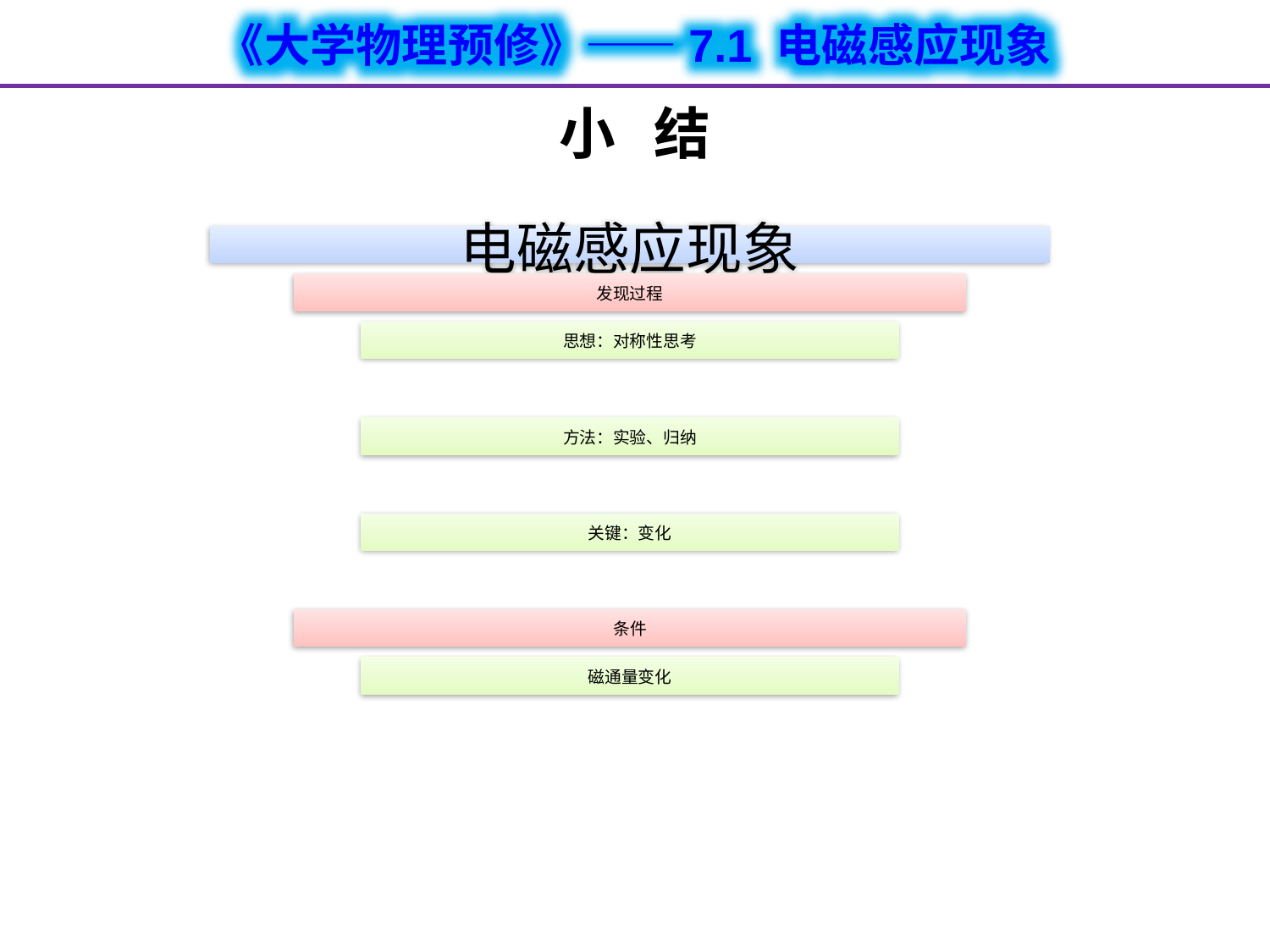

# 小   结
电磁感应现象
磁通量变化
条件
发现过程
思想：对称性思考
方法：实验、归纳
关键：变化